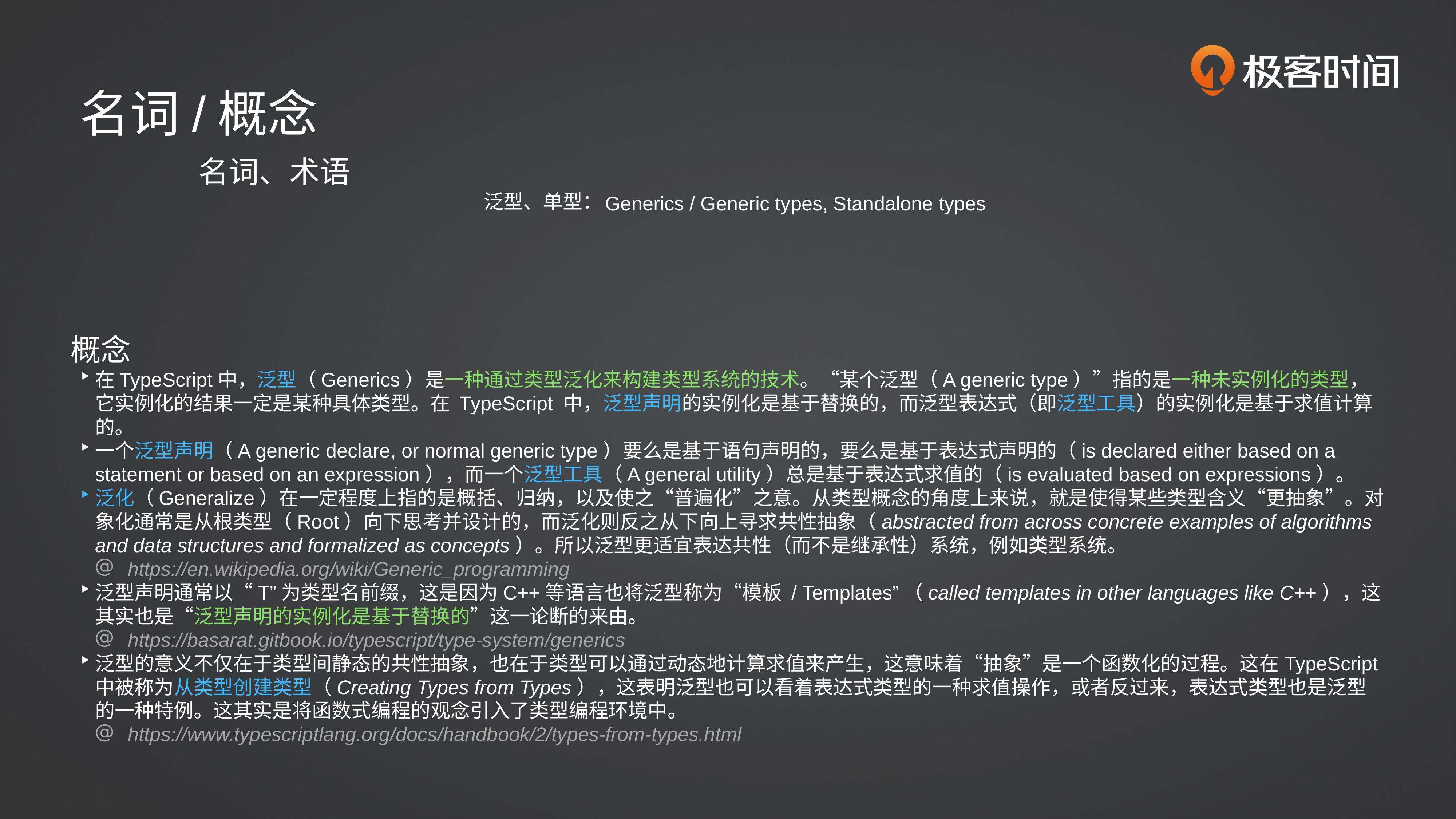

名词/概念
名词、术语
泛型、单型：

Generics / Generic types, Standalone types
概念
在TypeScript中，泛型（Generics）是一种通过类型泛化来构建类型系统的技术。“某个泛型（A generic type）”指的是一种未实例化的类型，它实例化的结果一定是某种具体类型。在 TypeScript 中，泛型声明的实例化是基于替换的，而泛型表达式（即泛型工具）的实例化是基于求值计算的。
一个泛型声明（A generic declare, or normal generic type）要么是基于语句声明的，要么是基于表达式声明的（is declared either based on a statement or based on an expression），而一个泛型工具（A general utility）总是基于表达式求值的（is evaluated based on expressions）。
泛化（Generalize）在一定程度上指的是概括、归纳，以及使之“普遍化”之意。从类型概念的角度上来说，就是使得某些类型含义“更抽象”。对象化通常是从根类型（Root）向下思考并设计的，而泛化则反之从下向上寻求共性抽象（abstracted from across concrete examples of algorithms and data structures and formalized as concepts）。所以泛型更适宜表达共性（而不是继承性）系统，例如类型系统。
https://en.wikipedia.org/wiki/Generic_programming
泛型声明通常以“T”为类型名前缀，这是因为C++等语言也将泛型称为“模板 / Templates”（called templates in other languages like C++），这其实也是“泛型声明的实例化是基于替换的”这一论断的来由。
https://basarat.gitbook.io/typescript/type-system/generics
泛型的意义不仅在于类型间静态的共性抽象，也在于类型可以通过动态地计算求值来产生，这意味着“抽象”是一个函数化的过程。这在TypeScript中被称为从类型创建类型（Creating Types from Types），这表明泛型也可以看着表达式类型的一种求值操作，或者反过来，表达式类型也是泛型的一种特例。这其实是将函数式编程的观念引入了类型编程环境中。
https://www.typescriptlang.org/docs/handbook/2/types-from-types.html